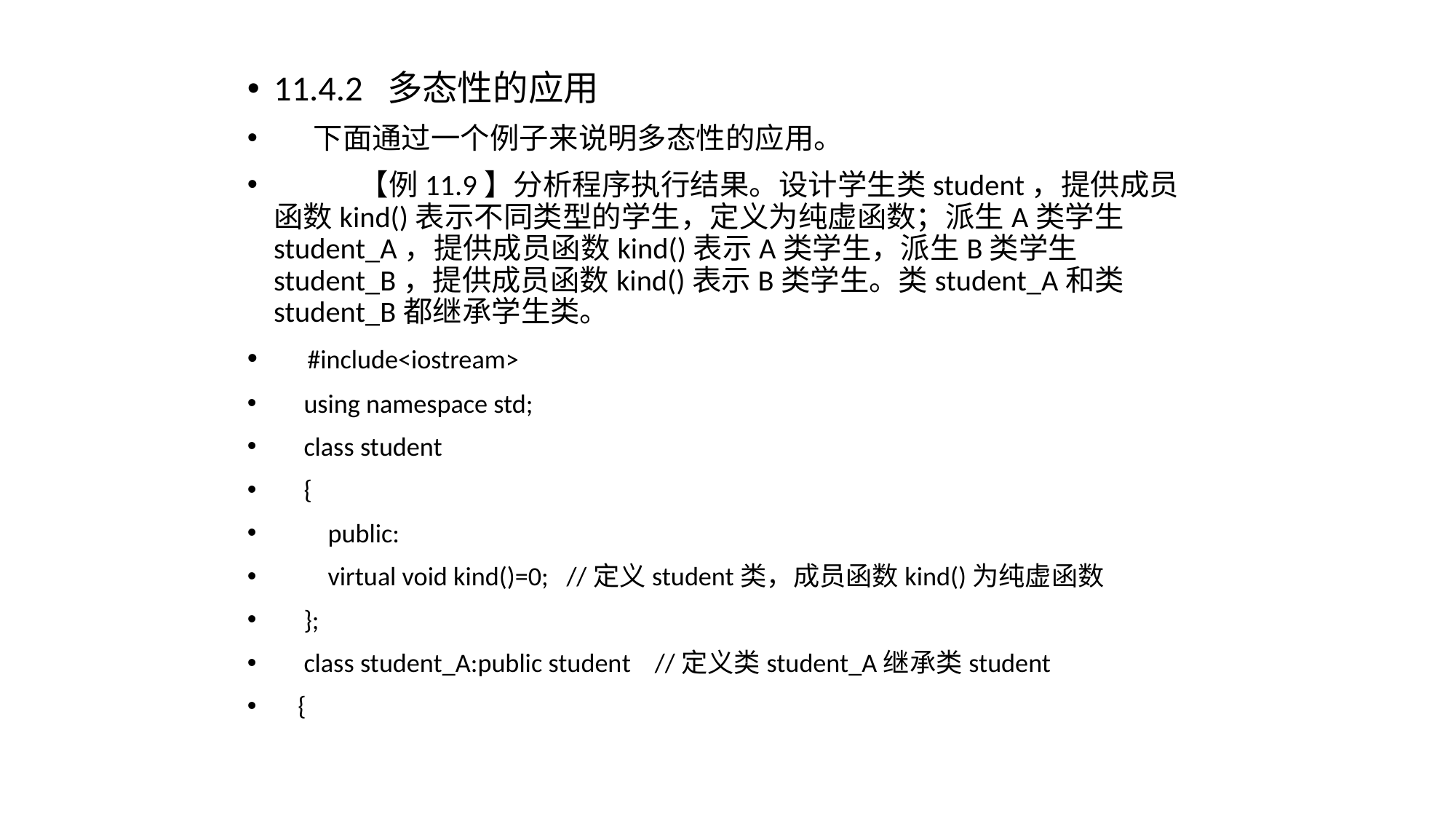

11.4.2  多态性的应用
     下面通过一个例子来说明多态性的应用。
            【例11.9】分析程序执行结果。设计学生类student，提供成员函数kind()表示不同类型的学生，定义为纯虚函数；派生A类学生student_A，提供成员函数kind()表示A类学生，派生B类学生student_B，提供成员函数kind()表示B类学生。类student_A和类student_B都继承学生类。
     #include<iostream>
     using namespace std;
     class student
     {
         public:
         virtual void kind()=0;   //定义student类，成员函数kind()为纯虚函数
     };
     class student_A:public student    //定义类student_A继承类student
    {